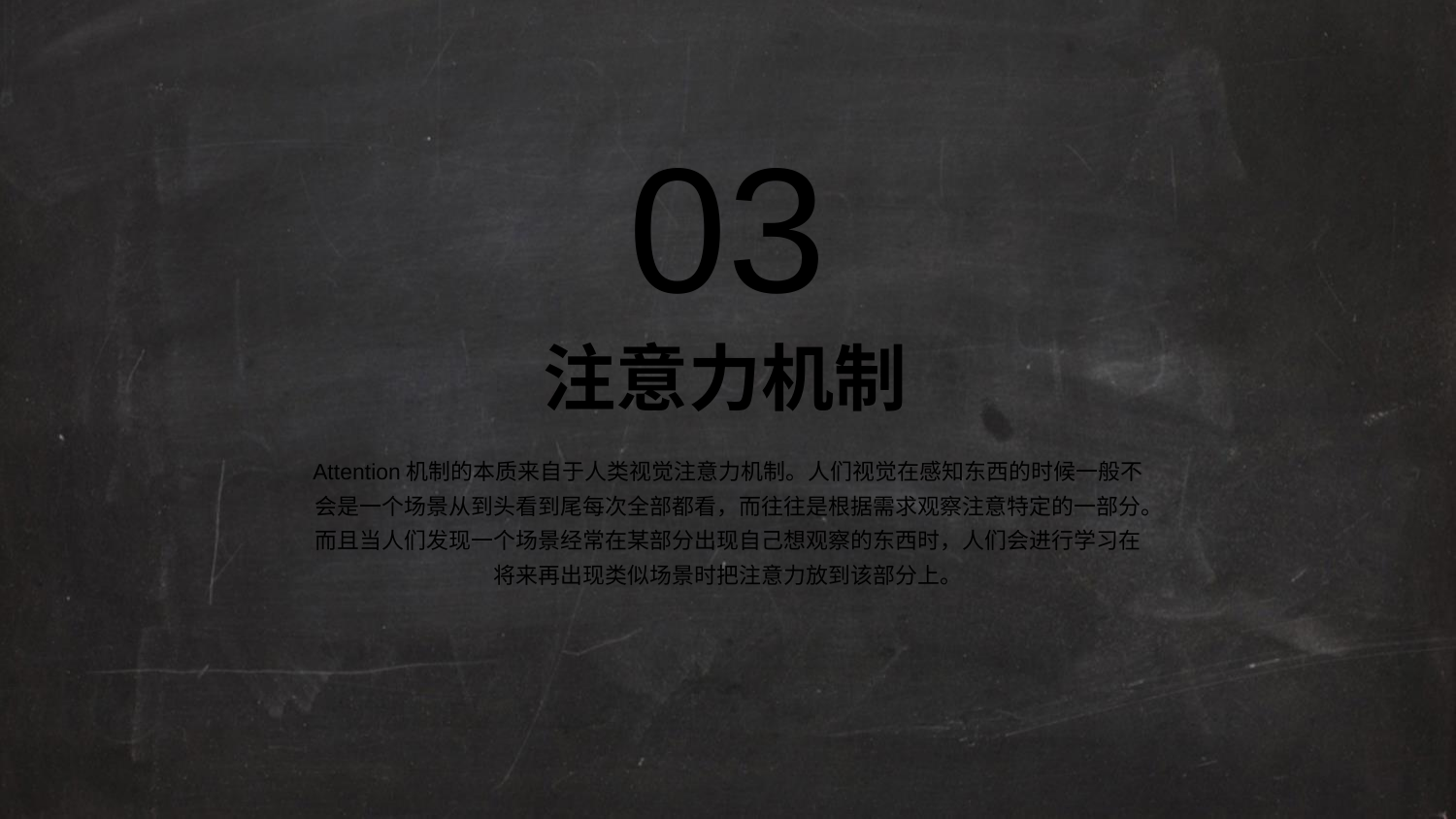

03
注意力机制
Attention机制的本质来自于人类视觉注意力机制。人们视觉在感知东西的时候一般不会是一个场景从到头看到尾每次全部都看，而往往是根据需求观察注意特定的一部分。而且当人们发现一个场景经常在某部分出现自己想观察的东西时，人们会进行学习在将来再出现类似场景时把注意力放到该部分上。